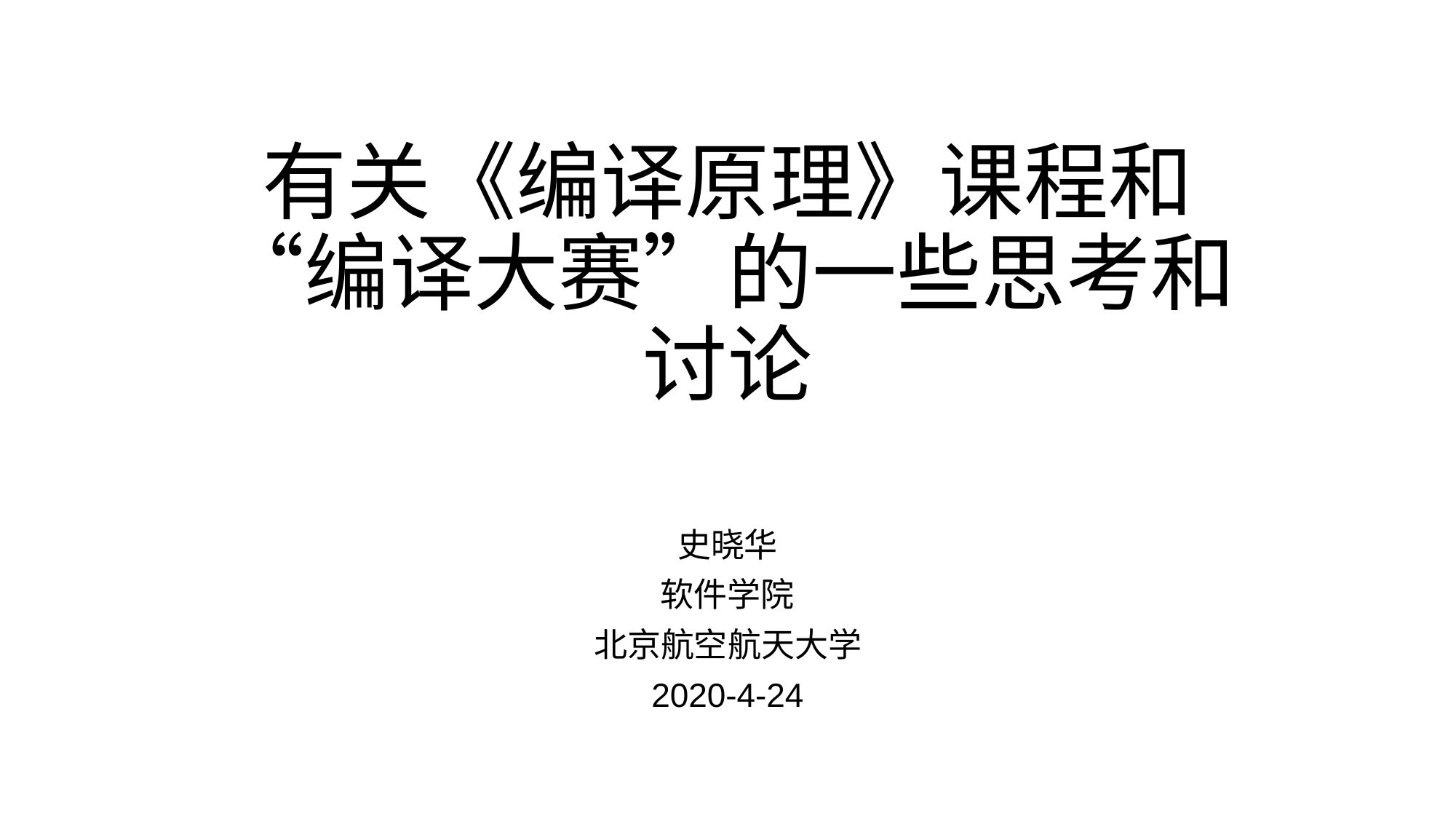

# 有关《编译原理》课程和“编译大赛”的一些思考和讨论
史晓华
软件学院
北京航空航天大学
2020-4-24